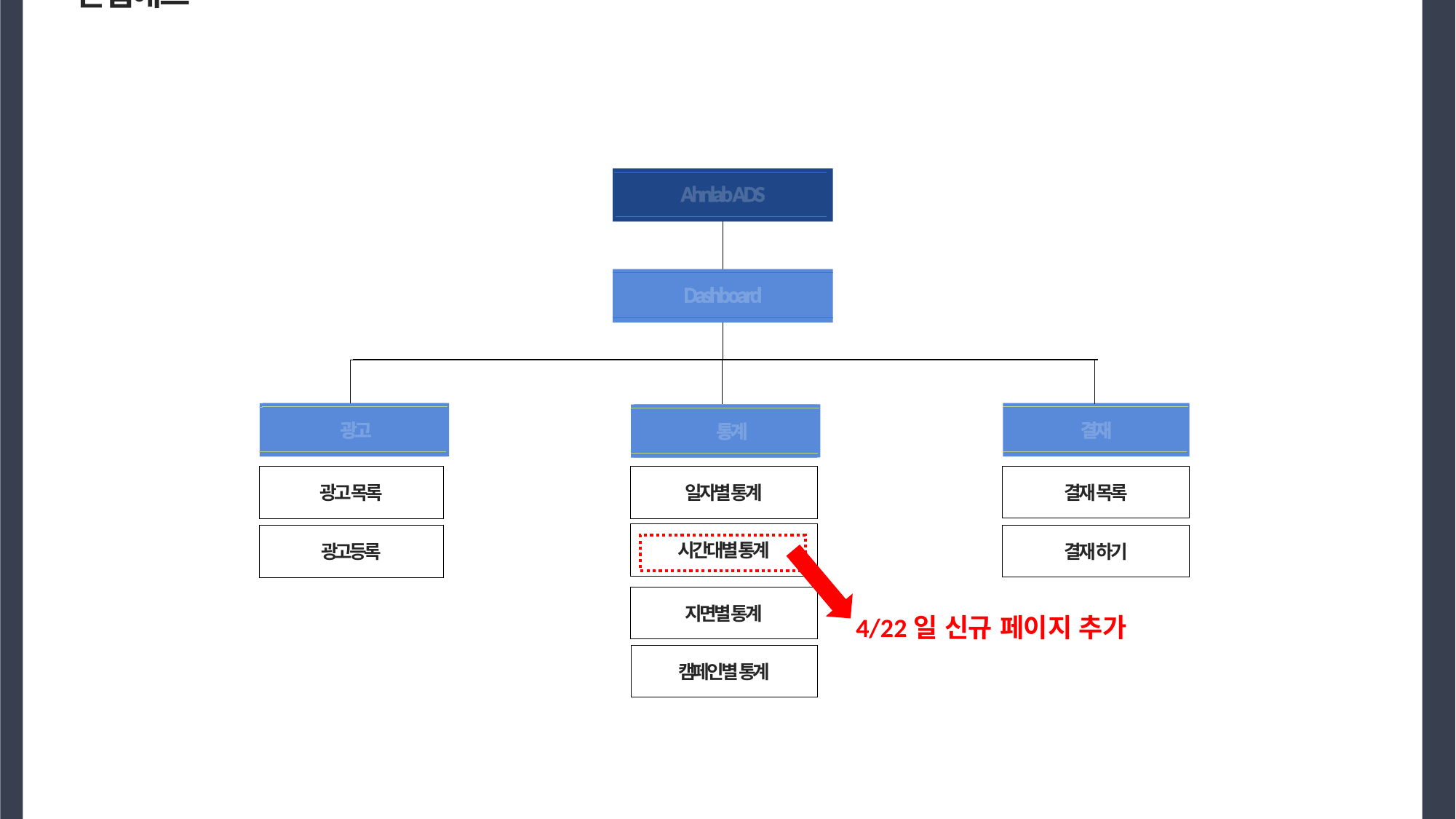

안랩애즈

Ahnlab ADS

Dashboard
광고
결재
광고
 통계
 통계
결재 목록
일자별 통계
광고 목록
시간대별 통계
결재 하기
광고등록

지면별 통계
4/22일 신규 페이지 추가
캠페인별 통계